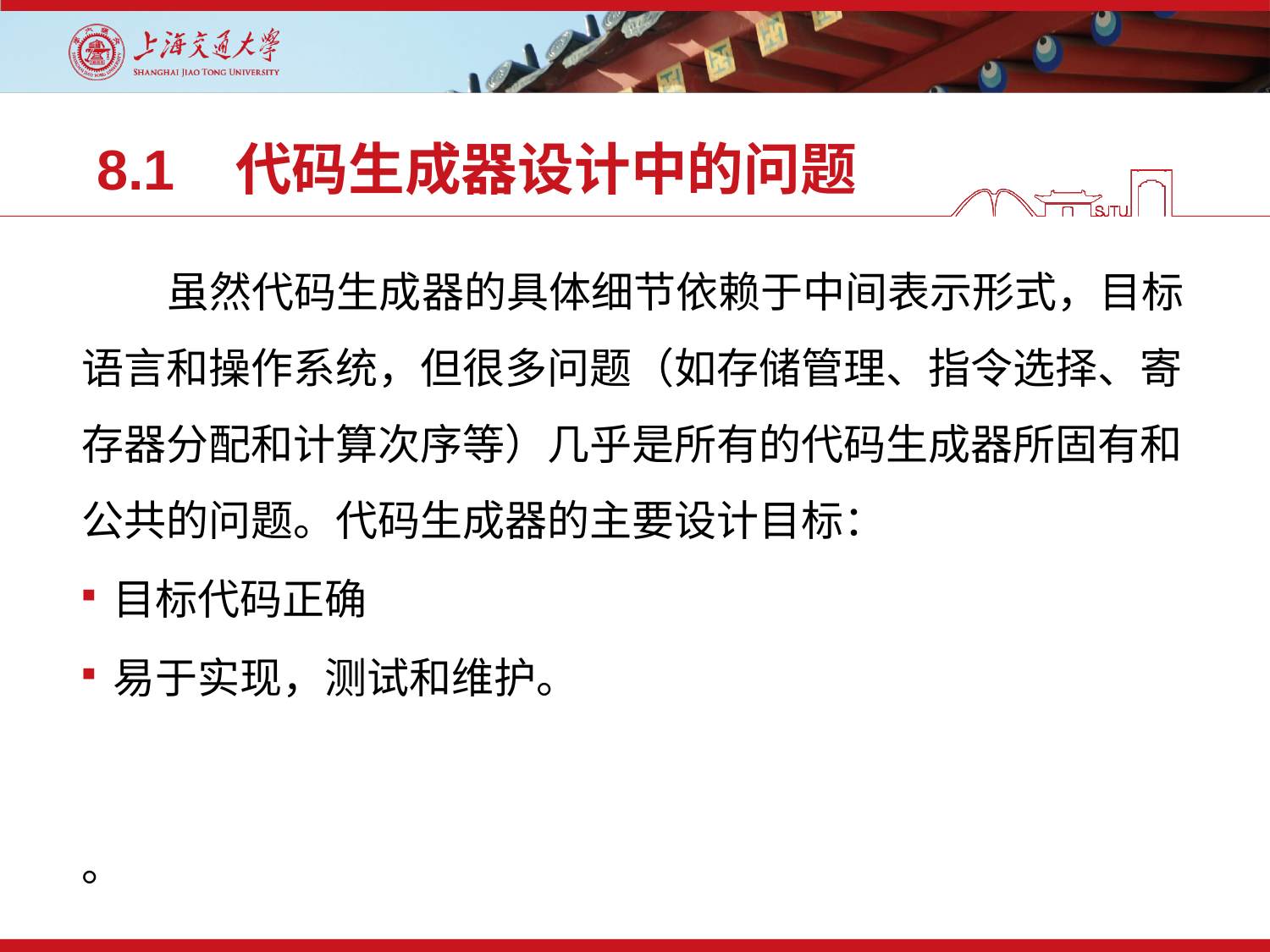

# 8.1   代码生成器设计中的问题
        虽然代码生成器的具体细节依赖于中间表示形式，目标语言和操作系统，但很多问题（如存储管理、指令选择、寄存器分配和计算次序等）几乎是所有的代码生成器所固有和公共的问题。代码生成器的主要设计目标：
目标代码正确
易于实现，测试和维护。

。